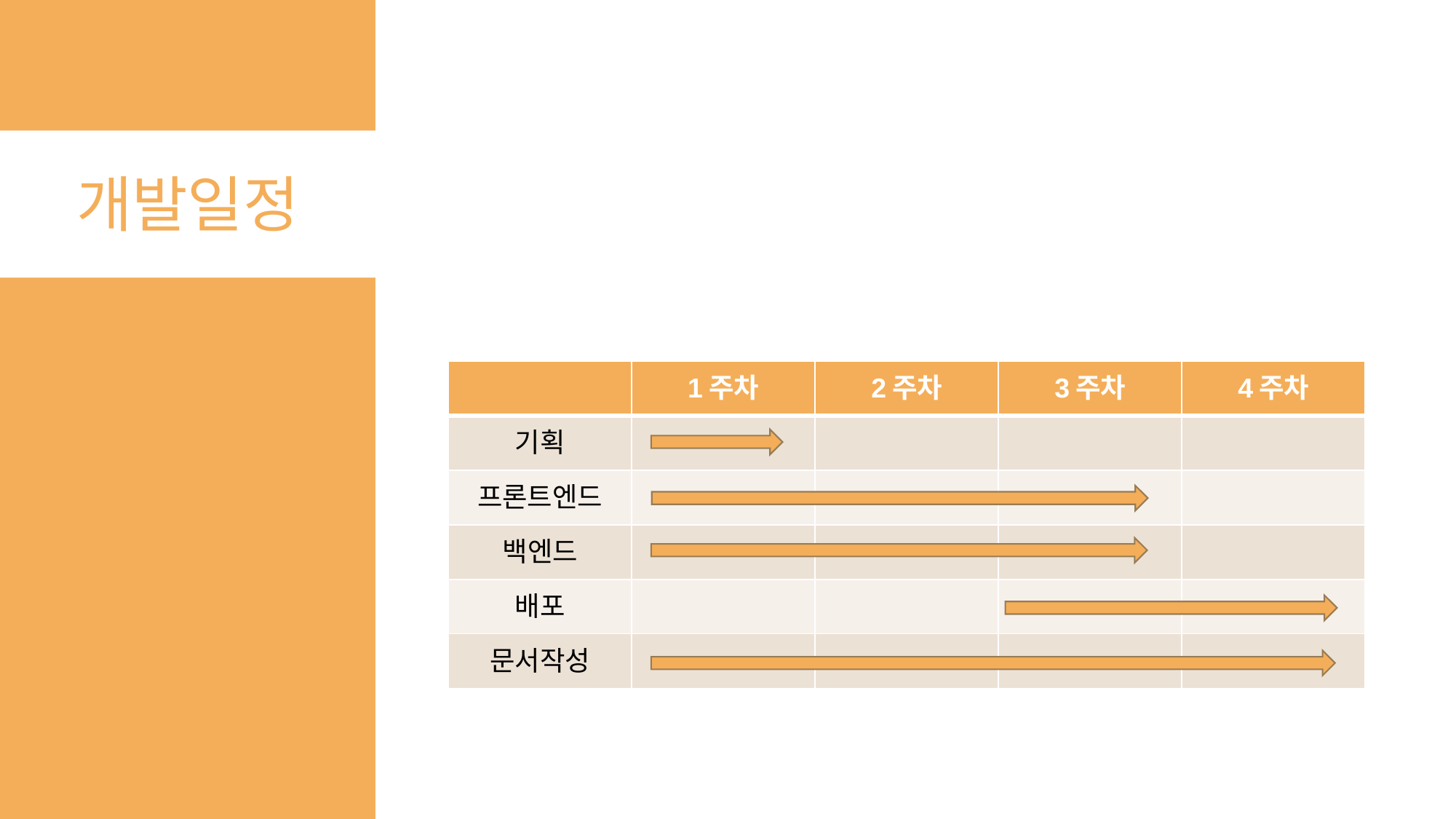

개발일정
|  | 1주차 | 2주차 | 3주차 | 4주차 |
| --- | --- | --- | --- | --- |
| 기획 |  |  |  |  |
| 프론트엔드 |  |  |  |  |
| 백엔드 |  |  |  |  |
| 배포 |  |  |  |  |
| 문서작성 |  |  |  |  |

SINCE 2015